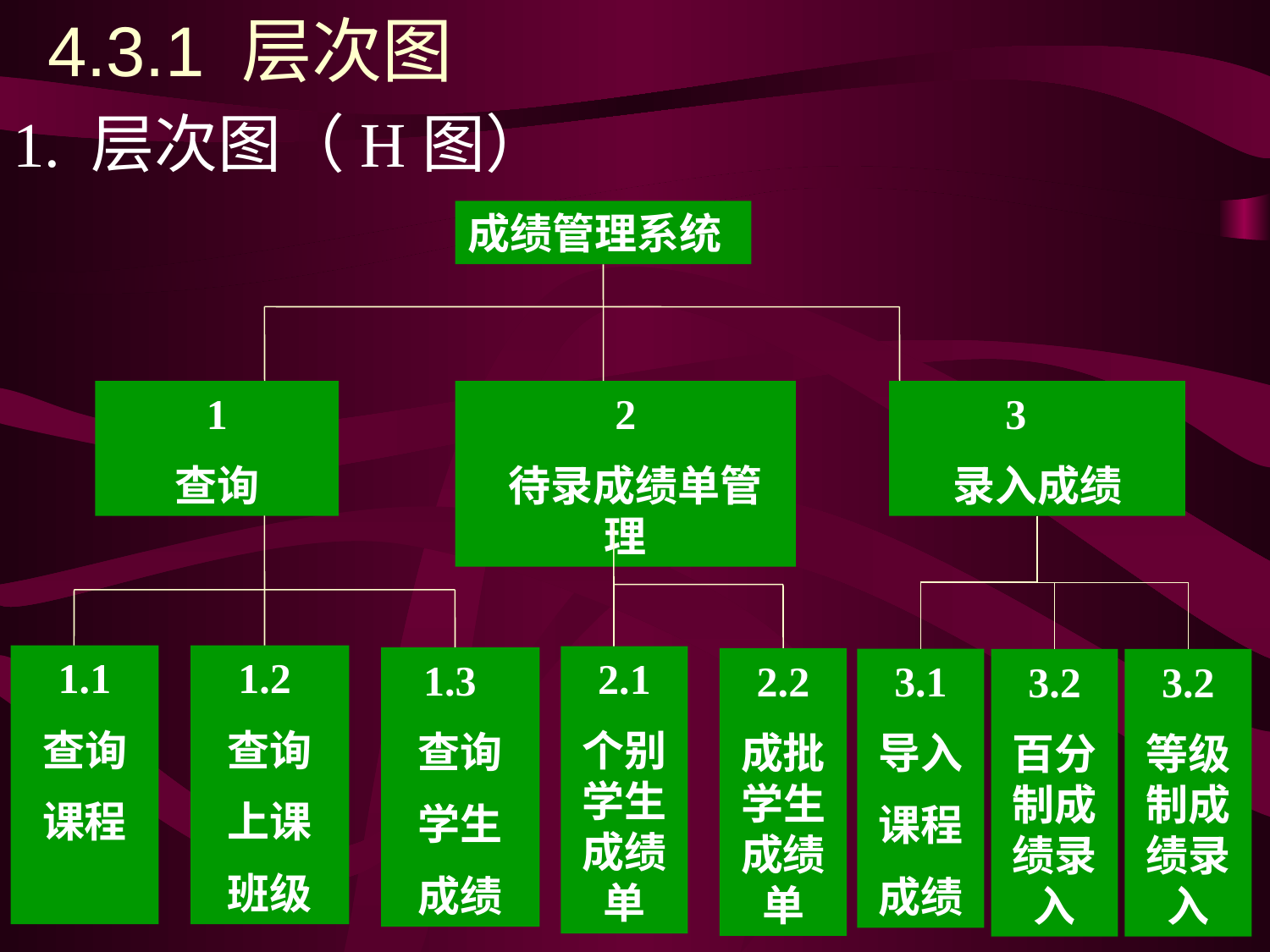

4.3.1 层次图
1. 层次图（H图）
成绩管理系统

1
查询
2
 待录成绩单管理
3
录入成绩

1.1
查询
课程

1.2
查询
上课
班级
2.1
个别学生成绩单
1.3
查询
学生
成绩
2.2
成批学生成绩单
3.1
导入
课程
成绩
3.2
百分制成绩录入
3.2
等级制成绩录入

75